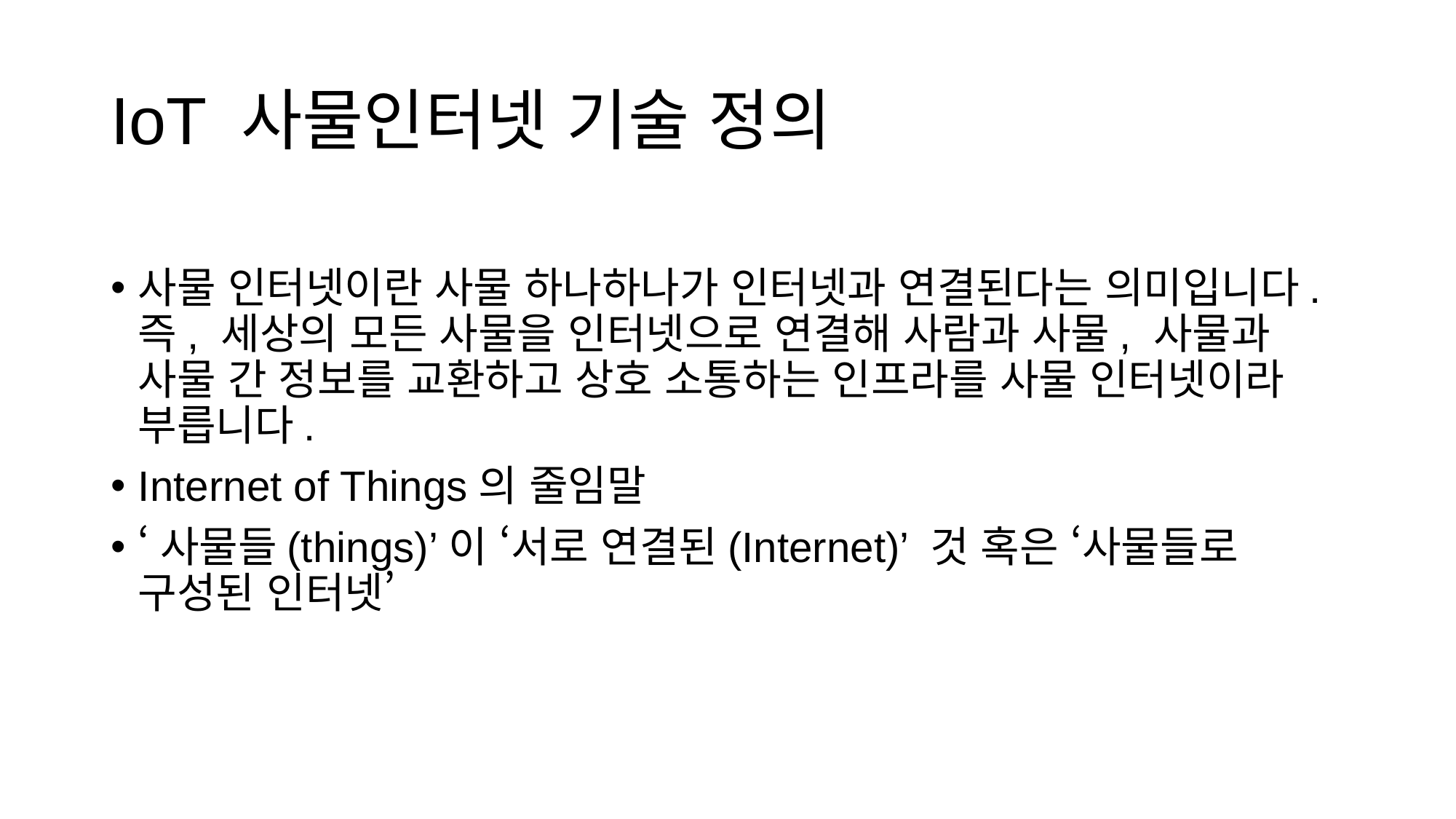

# IoT 사물인터넷 기술 정의
사물 인터넷이란 사물 하나하나가 인터넷과 연결된다는 의미입니다. 즉, 세상의 모든 사물을 인터넷으로 연결해 사람과 사물, 사물과 사물 간 정보를 교환하고 상호 소통하는 인프라를 사물 인터넷이라 부릅니다.
Internet of Things의 줄임말
‘사물들(things)’이 ‘서로 연결된(Internet)’ 것 혹은 ‘사물들로 구성된 인터넷’